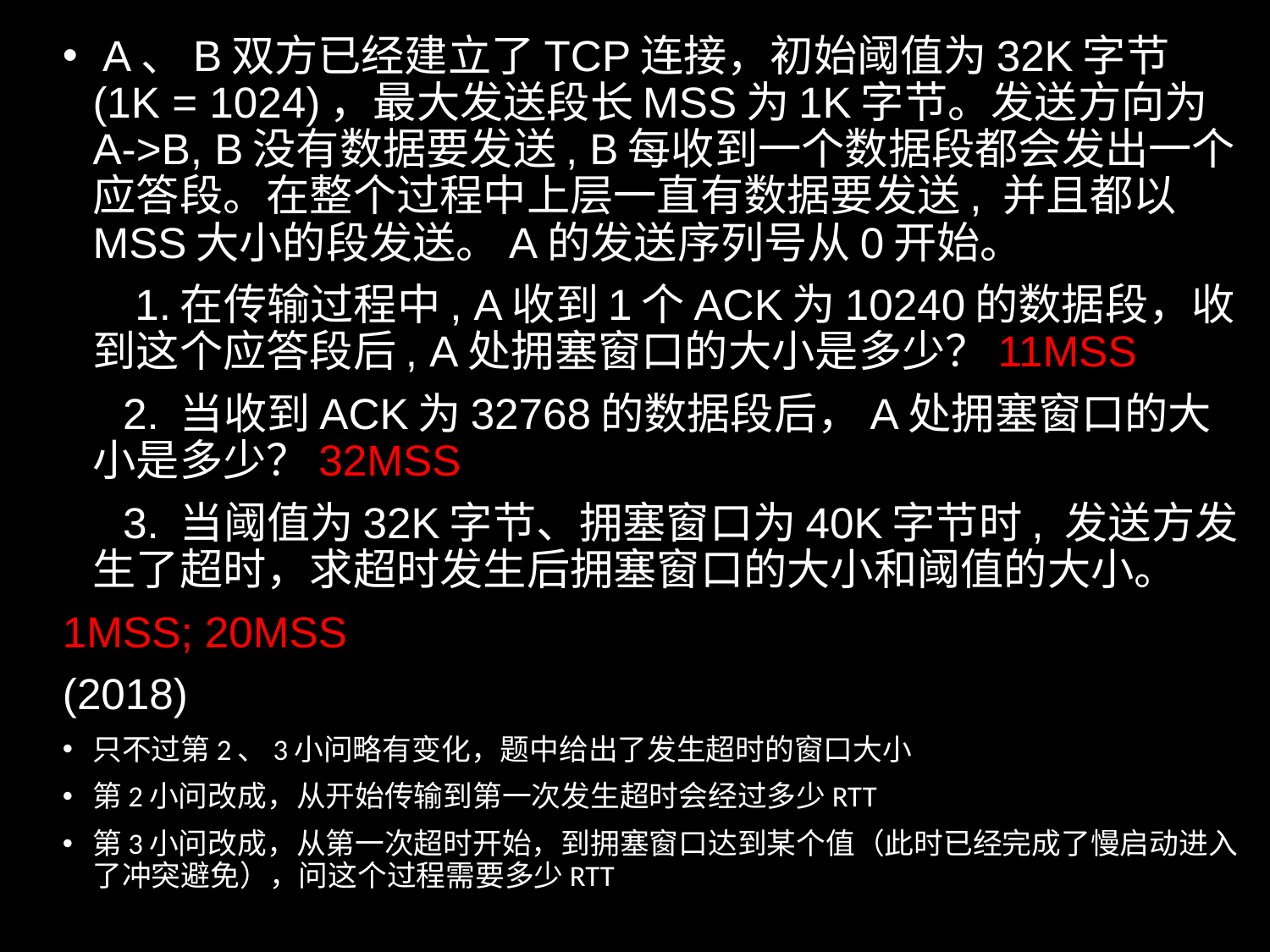

A、B双方已经建立了TCP连接，初始阈值为32K字节(1K = 1024)，最大发送段长MSS为1K字节。发送方向为A->B, B没有数据要发送, B每收到一个数据段都会发出一个应答段。在整个过程中上层一直有数据要发送, 并且都以MSS大小的段发送。A的发送序列号从0开始。
      1.在传输过程中, A收到1个ACK为10240的数据段，收到这个应答段后, A处拥塞窗口的大小是多少？11MSS
     2. 当收到ACK为32768的数据段后，A处拥塞窗口的大小是多少？32MSS
     3. 当阈值为32K字节、拥塞窗口为40K字节时, 发送方发生了超时，求超时发生后拥塞窗口的大小和阈值的大小。
1MSS; 20MSS
(2018)
只不过第2、3小问略有变化，题中给出了发生超时的窗口大小
第2小问改成，从开始传输到第一次发生超时会经过多少RTT
第3小问改成，从第一次超时开始，到拥塞窗口达到某个值（此时已经完成了慢启动进入了冲突避免），问这个过程需要多少RTT